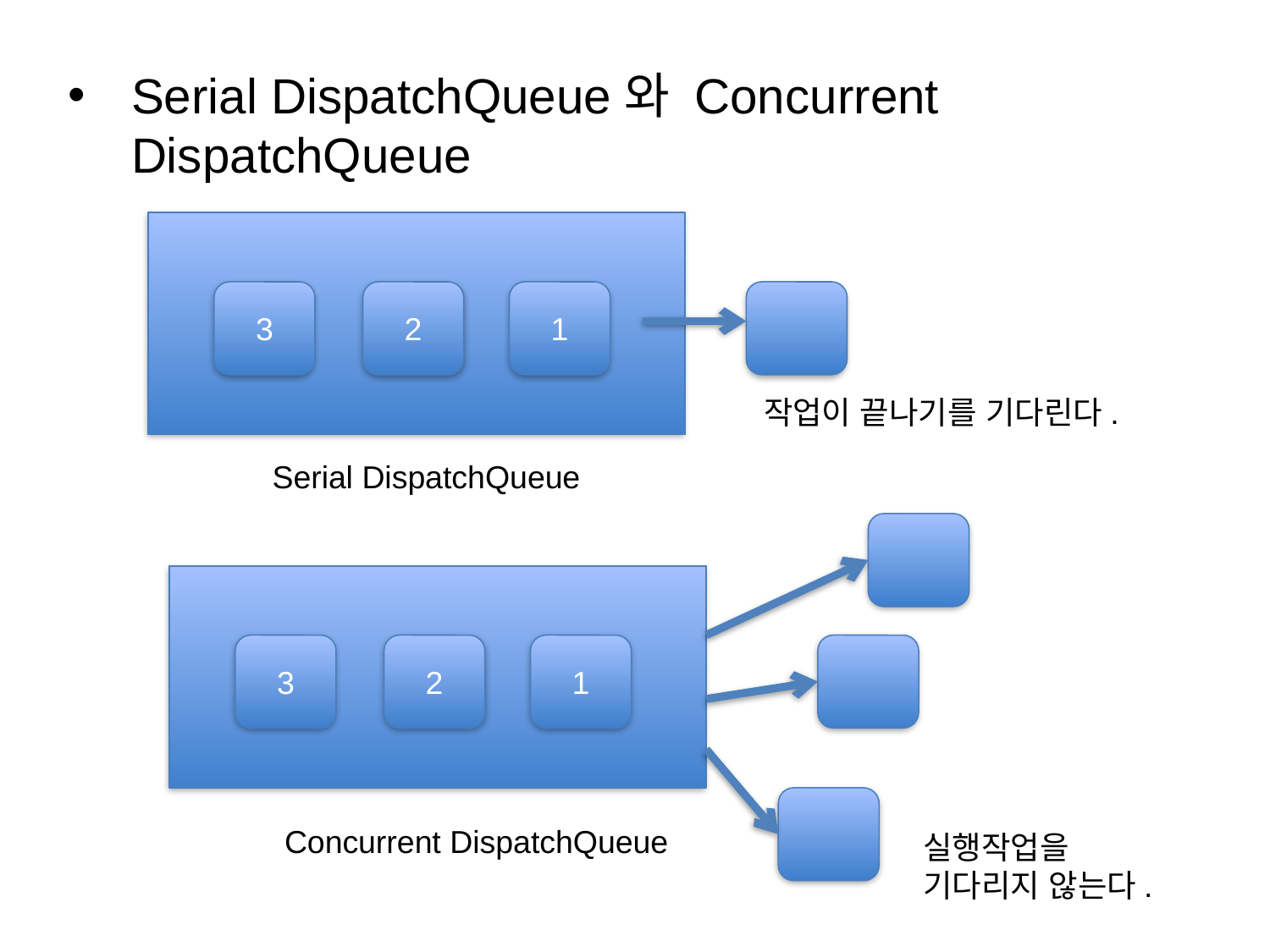

Serial DispatchQueue와 Concurrent DispatchQueue

3
2
1

작업이 끝나기를 기다린다.
Serial DispatchQueue

3
2
1

Concurrent DispatchQueue
실행작업을
기다리지 않는다.